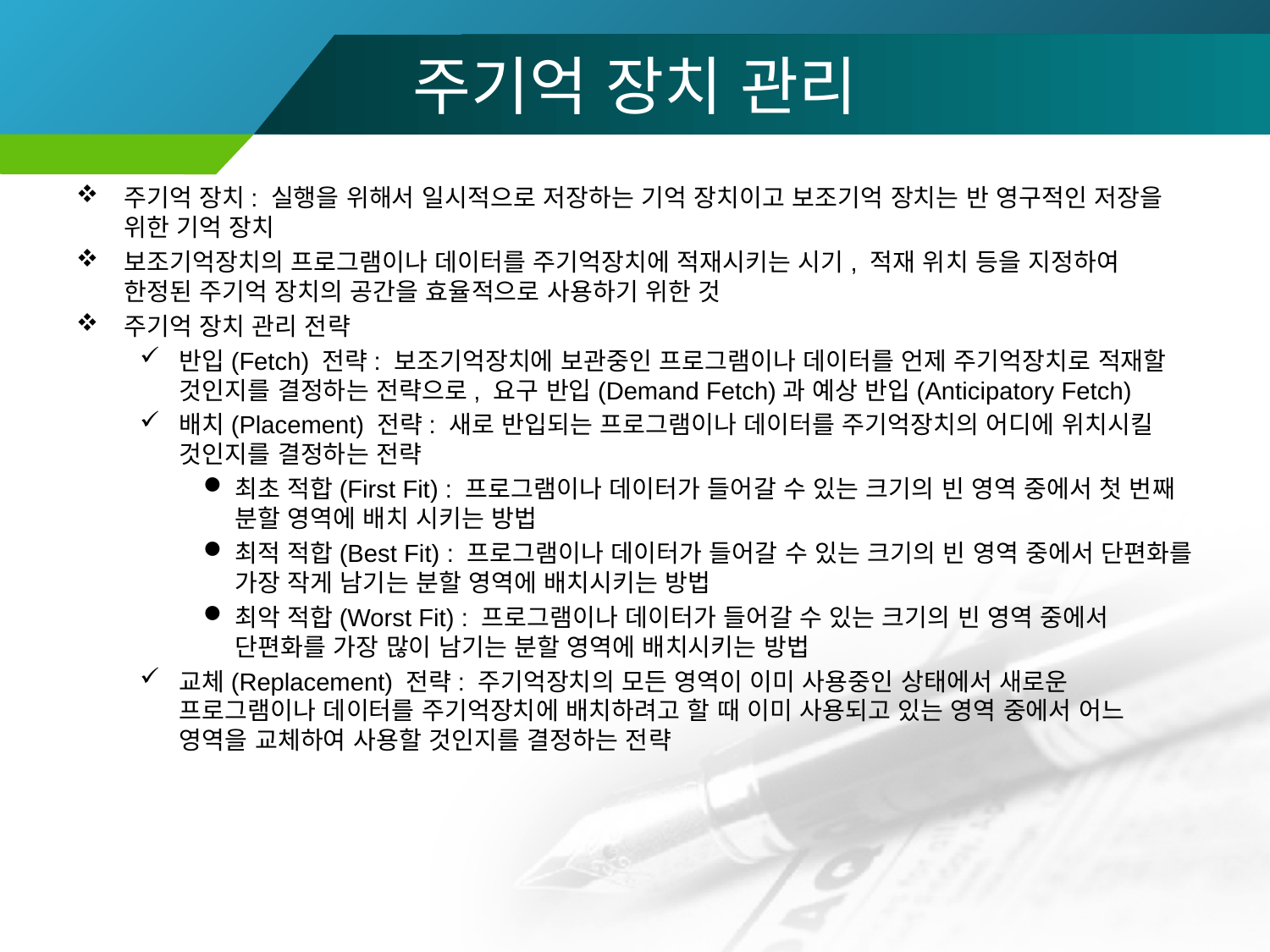

# 주기억 장치 관리
주기억 장치: 실행을 위해서 일시적으로 저장하는 기억 장치이고 보조기억 장치는 반 영구적인 저장을 위한 기억 장치
보조기억장치의 프로그램이나 데이터를 주기억장치에 적재시키는 시기, 적재 위치 등을 지정하여 한정된 주기억 장치의 공간을 효율적으로 사용하기 위한 것
주기억 장치 관리 전략
반입(Fetch) 전략: 보조기억장치에 보관중인 프로그램이나 데이터를 언제 주기억장치로 적재할 것인지를 결정하는 전략으로, 요구 반입(Demand Fetch)과 예상 반입(Anticipatory Fetch)
배치(Placement) 전략: 새로 반입되는 프로그램이나 데이터를 주기억장치의 어디에 위치시킬 것인지를 결정하는 전략
최초 적합(First Fit) : 프로그램이나 데이터가 들어갈 수 있는 크기의 빈 영역 중에서 첫 번째 분할 영역에 배치 시키는 방법
최적 적합(Best Fit) : 프로그램이나 데이터가 들어갈 수 있는 크기의 빈 영역 중에서 단편화를 가장 작게 남기는 분할 영역에 배치시키는 방법
최악 적합(Worst Fit) : 프로그램이나 데이터가 들어갈 수 있는 크기의 빈 영역 중에서 단편화를 가장 많이 남기는 분할 영역에 배치시키는 방법
교체(Replacement) 전략: 주기억장치의 모든 영역이 이미 사용중인 상태에서 새로운 프로그램이나 데이터를 주기억장치에 배치하려고 할 때 이미 사용되고 있는 영역 중에서 어느 영역을 교체하여 사용할 것인지를 결정하는 전략